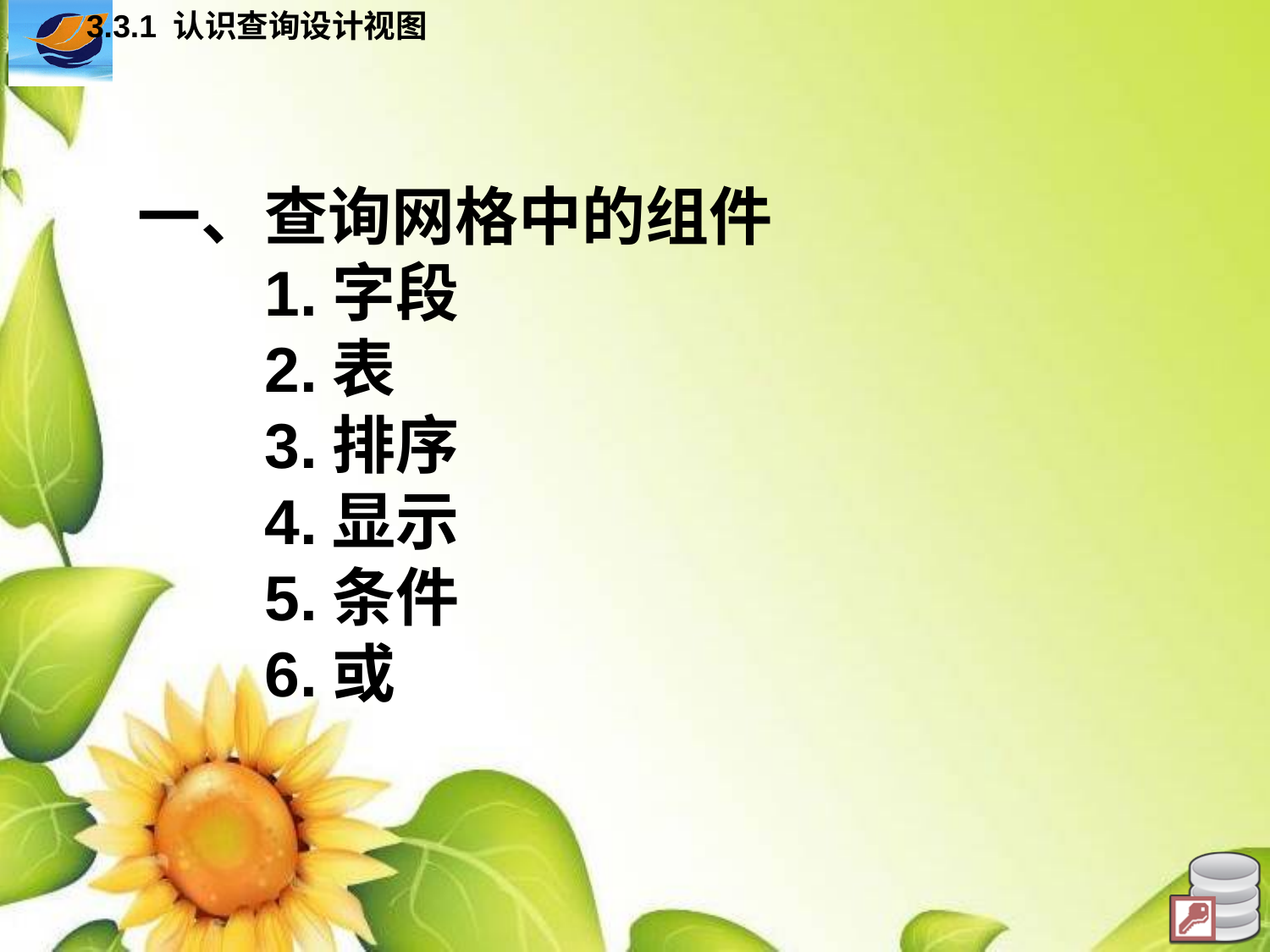

3.3.1 认识查询设计视图
# 一、查询网格中的组件 1.字段 2.表 3.排序 4.显示 5.条件 6.或